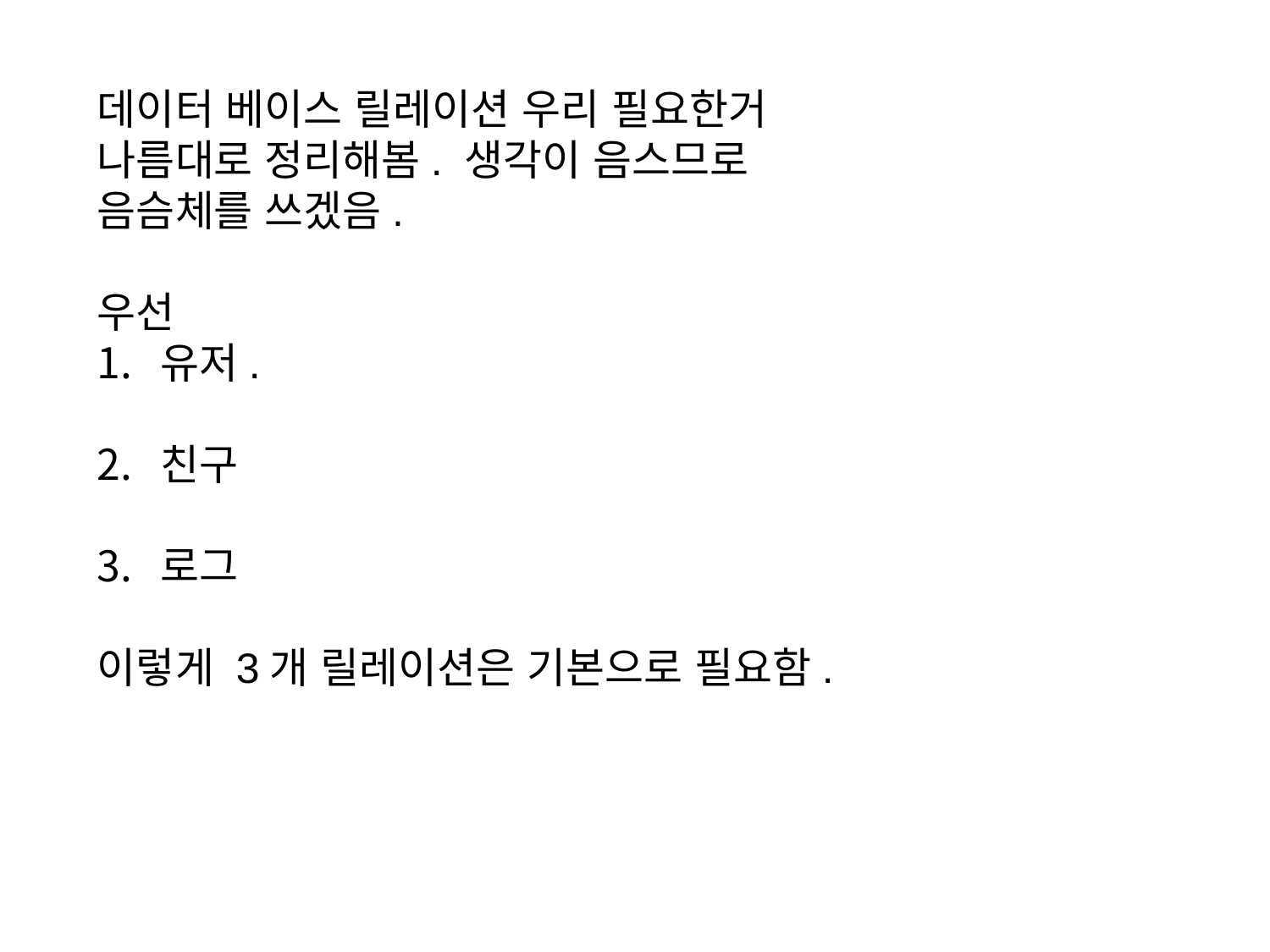

데이터 베이스 릴레이션 우리 필요한거
나름대로 정리해봄. 생각이 음스므로 음슴체를 쓰겠음.

우선
유저.

친구

로그

이렇게 3개 릴레이션은 기본으로 필요함.